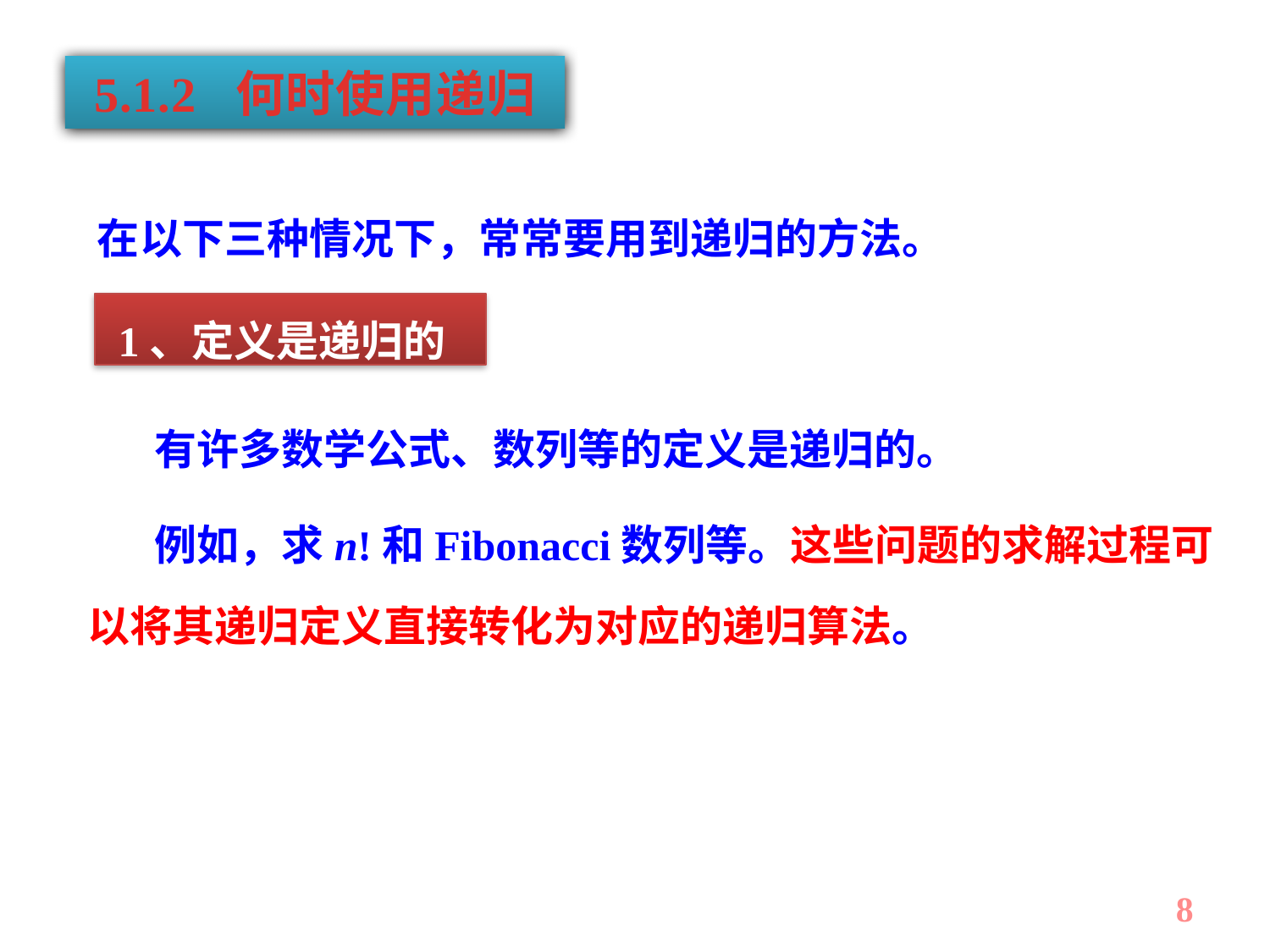

5.1.2  何时使用递归
在以下三种情况下，常常要用到递归的方法。
 1、定义是递归的
      有许多数学公式、数列等的定义是递归的。
      例如，求n!和Fibonacci数列等。这些问题的求解过程可以将其递归定义直接转化为对应的递归算法。
8